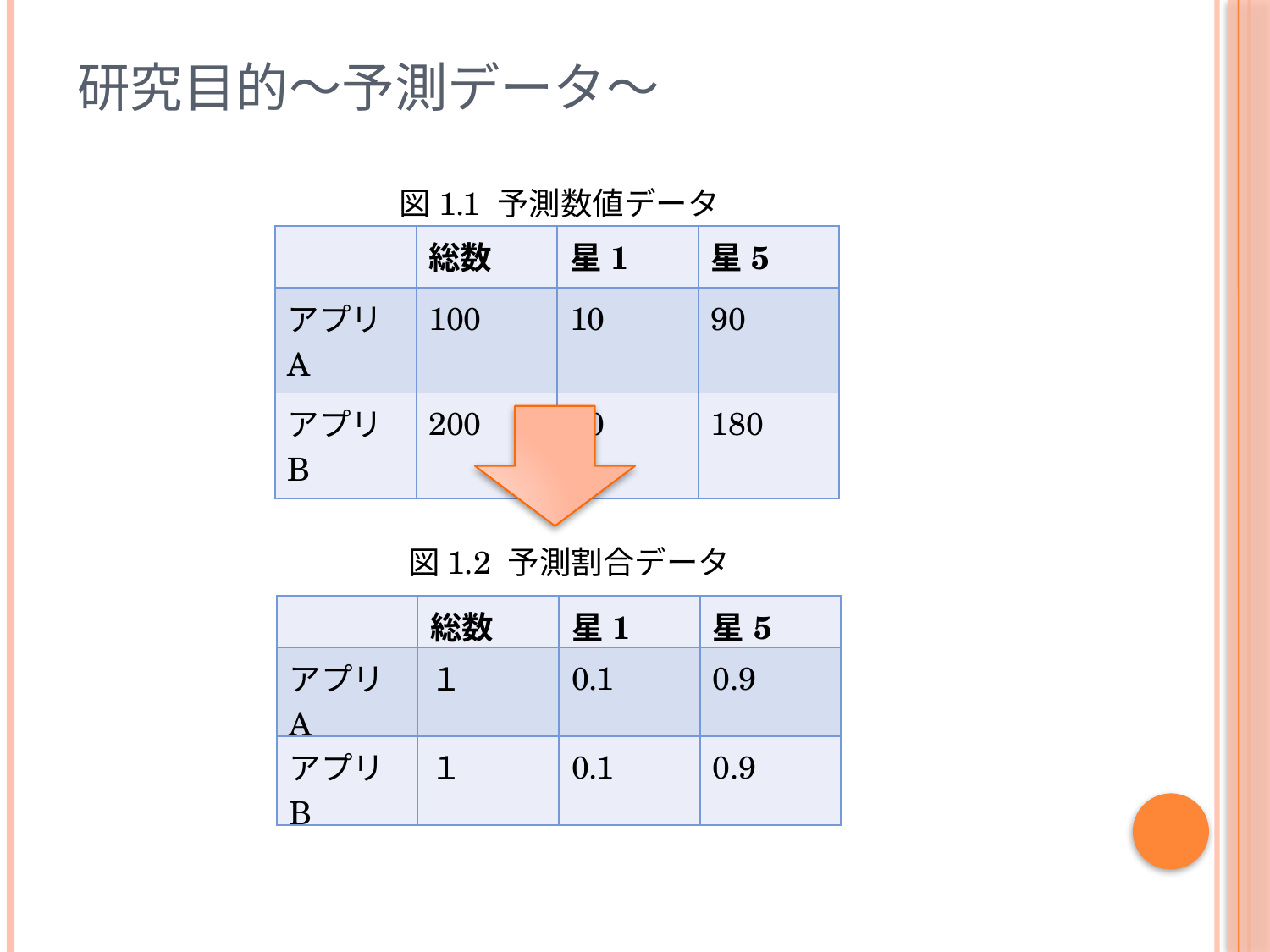

# 研究目的～予測データ～
図1.1 予測数値データ
|  | 総数 | 星1 | 星5 |
| --- | --- | --- | --- |
| アプリA | 100 | 10 | 90 |
| アプリB | 200 | 20 | 180 |

図1.2 予測割合データ
|  | 総数 | 星1 | 星5 |
| --- | --- | --- | --- |
| アプリA | １ | 0.1 | 0.9 |
| アプリB | １ | 0.1 | 0.9 |